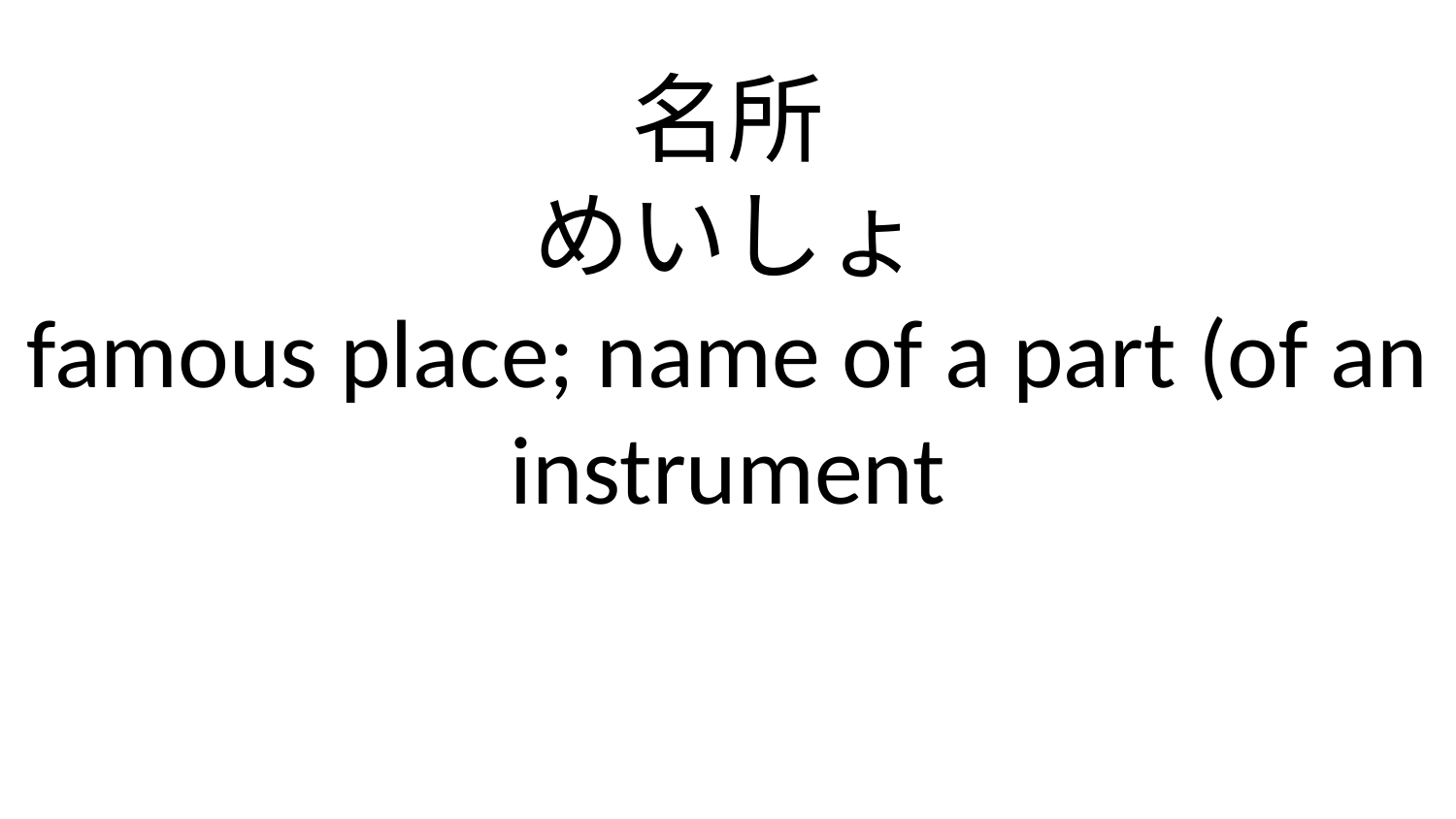

名所
めいしょ
famous place; name of a part (of an instrument